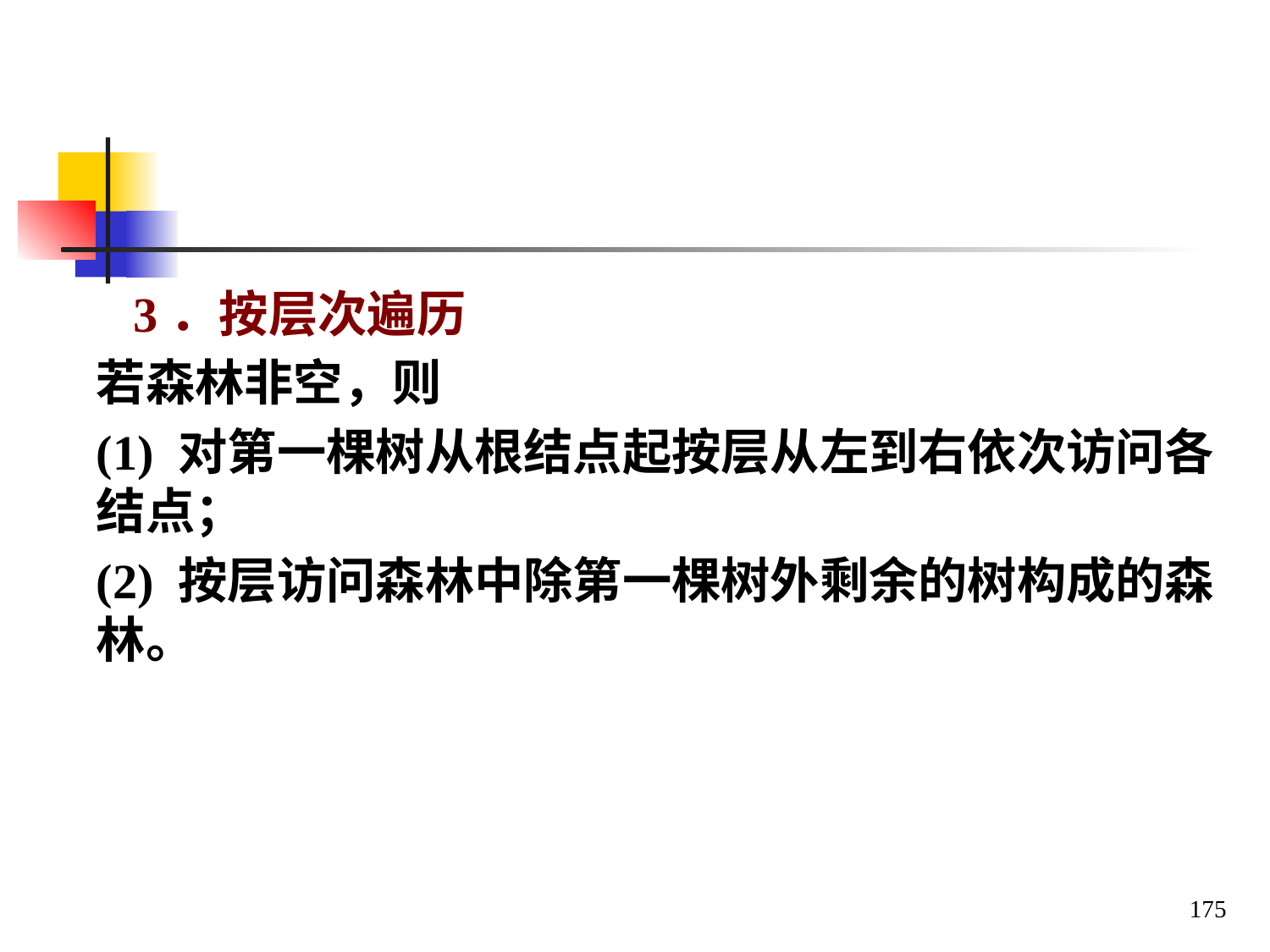

3．按层次遍历
若森林非空，则
(1) 对第一棵树从根结点起按层从左到右依次访问各结点；
(2) 按层访问森林中除第一棵树外剩余的树构成的森林。
175